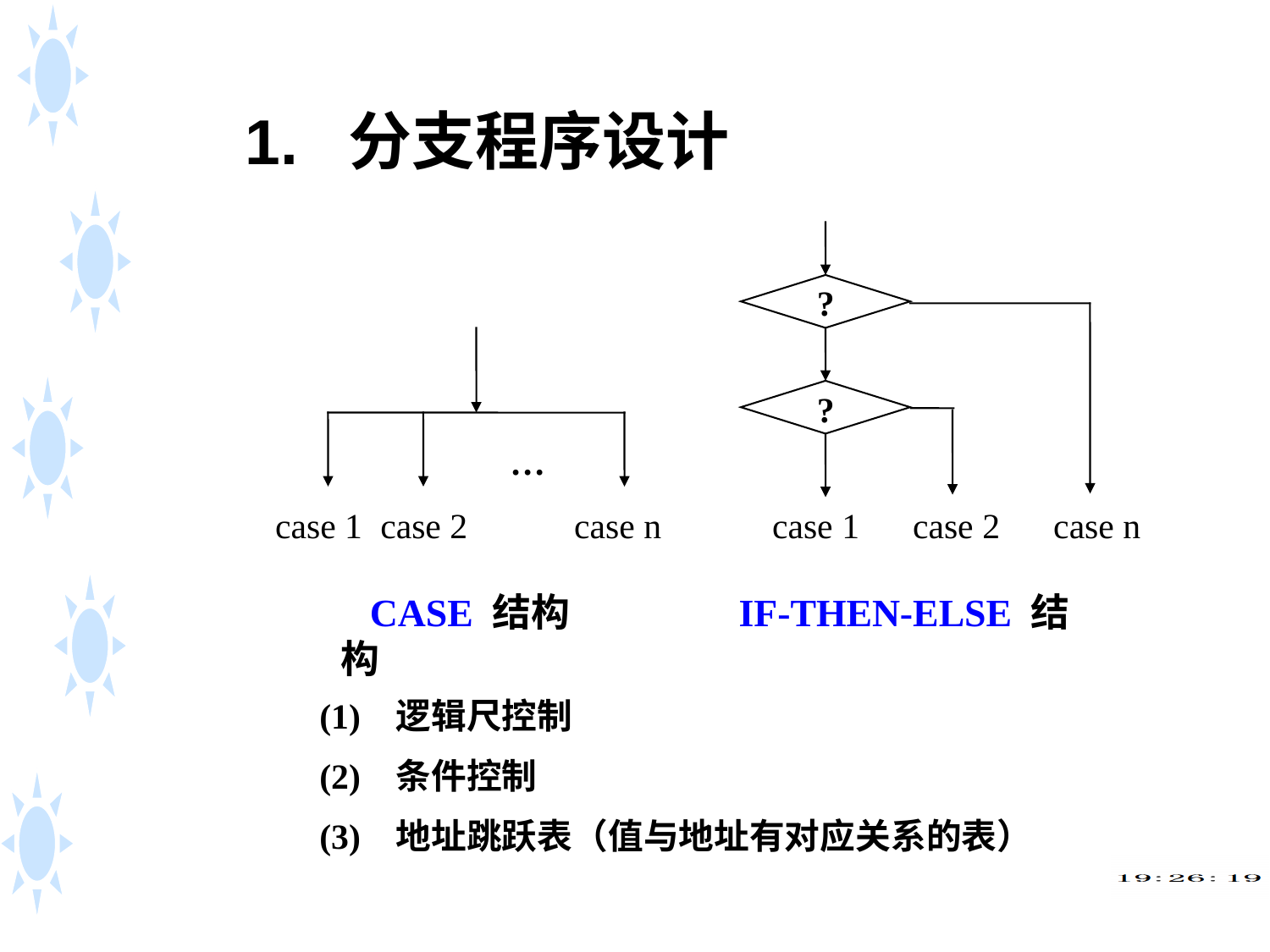

1.  分支程序设计

?

…
 case 1  case 2            case n

?

 case 1      case 2      case n
   CASE 结构                  IF-THEN-ELSE 结构
(1)   逻辑尺控制
(2)   条件控制
(3)   地址跳跃表（值与地址有对应关系的表）